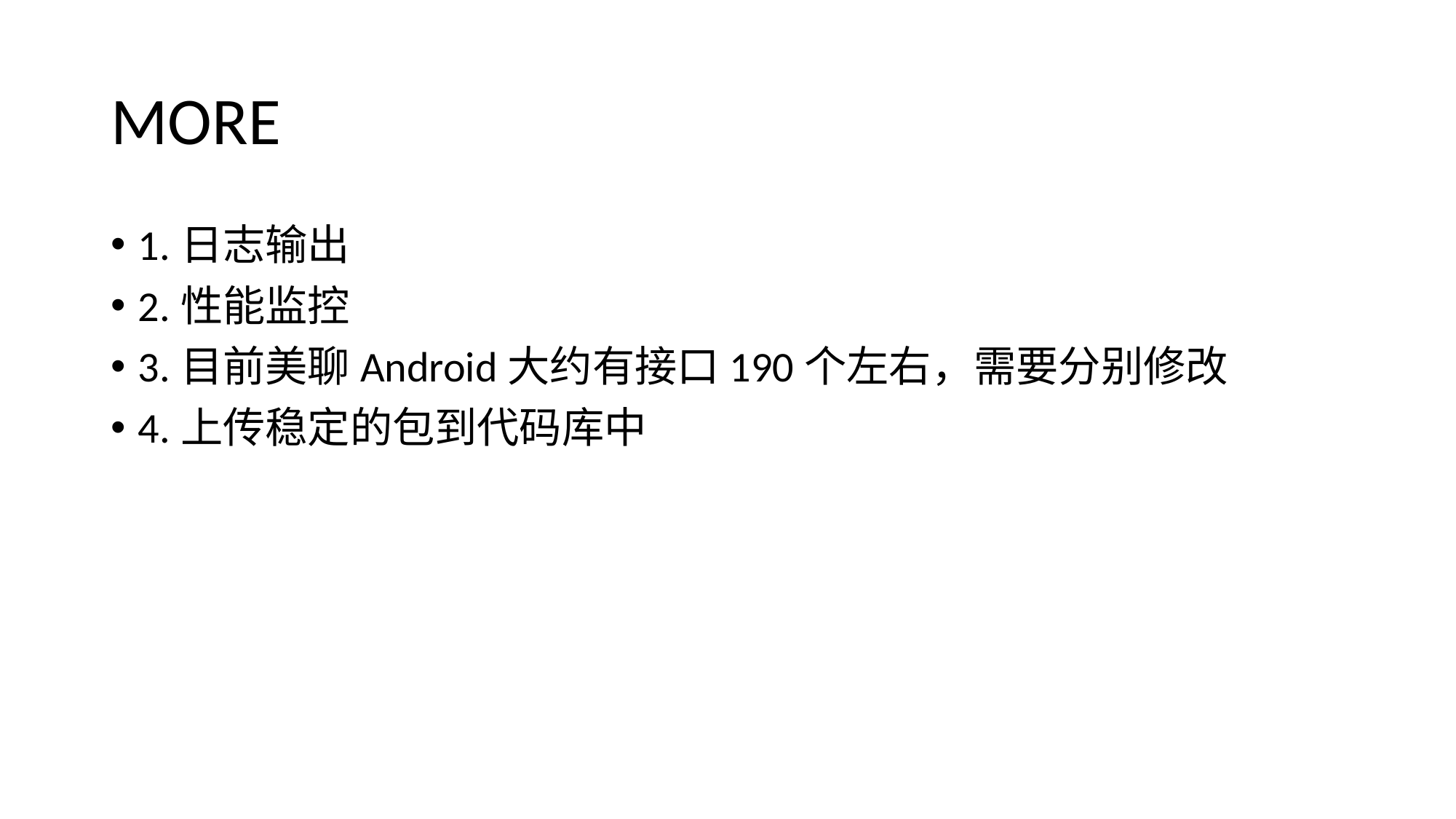

# MORE
1.日志输出
2.性能监控
3.目前美聊Android大约有接口190个左右，需要分别修改
4.上传稳定的包到代码库中